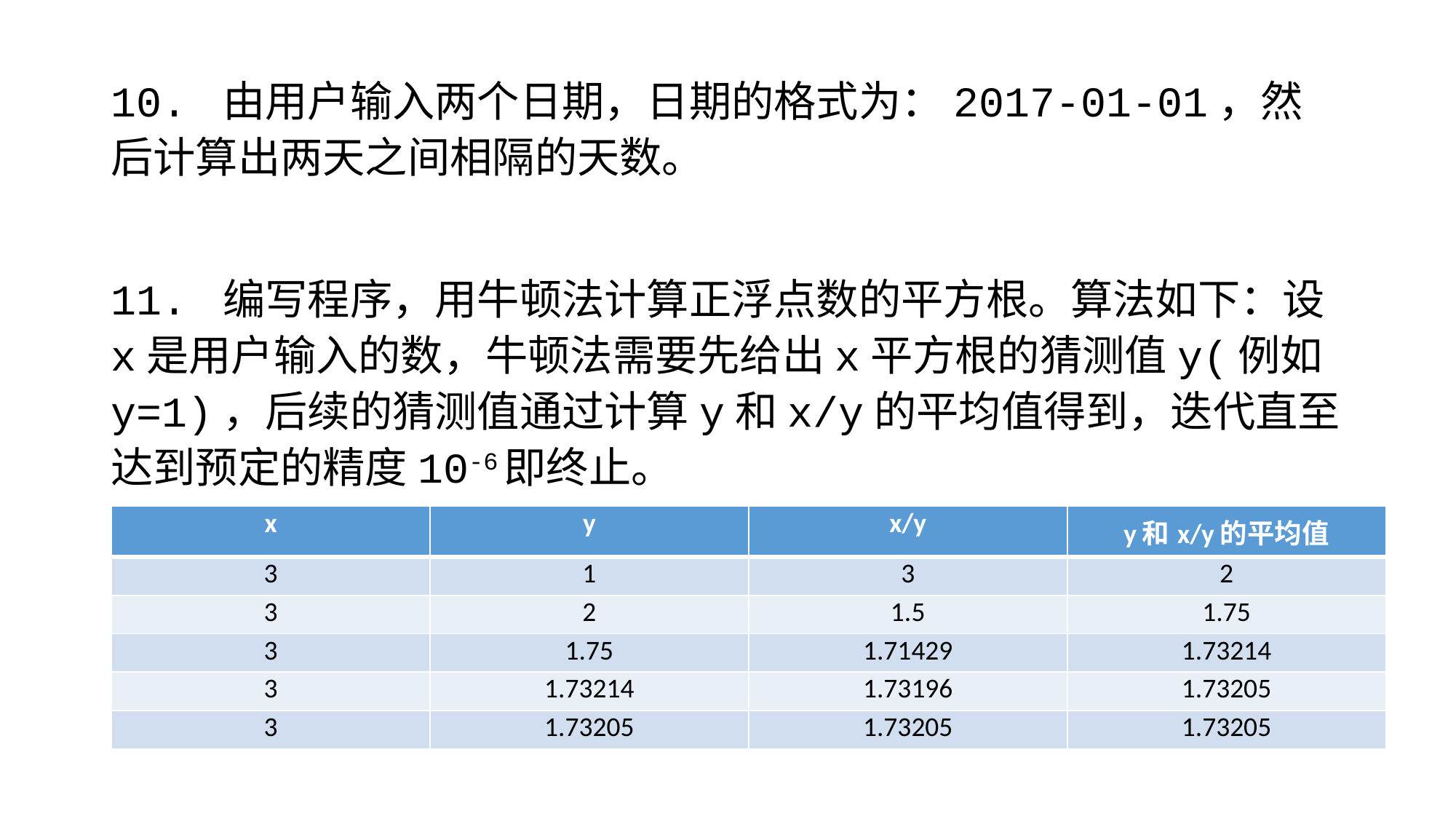

10. 由用户输入两个日期，日期的格式为：2017-01-01，然后计算出两天之间相隔的天数。

11. 编写程序，用牛顿法计算正浮点数的平方根。算法如下：设x是用户输入的数，牛顿法需要先给出x平方根的猜测值y(例如y=1)，后续的猜测值通过计算y和x/y的平均值得到，迭代直至达到预定的精度10-6即终止。

| x | y | x/y | y和x/y的平均值 |
| --- | --- | --- | --- |
| 3 | 1 | 3 | 2 |
| 3 | 2 | 1.5 | 1.75 |
| 3 | 1.75 | 1.71429 | 1.73214 |
| 3 | 1.73214 | 1.73196 | 1.73205 |
| 3 | 1.73205 | 1.73205 | 1.73205 |